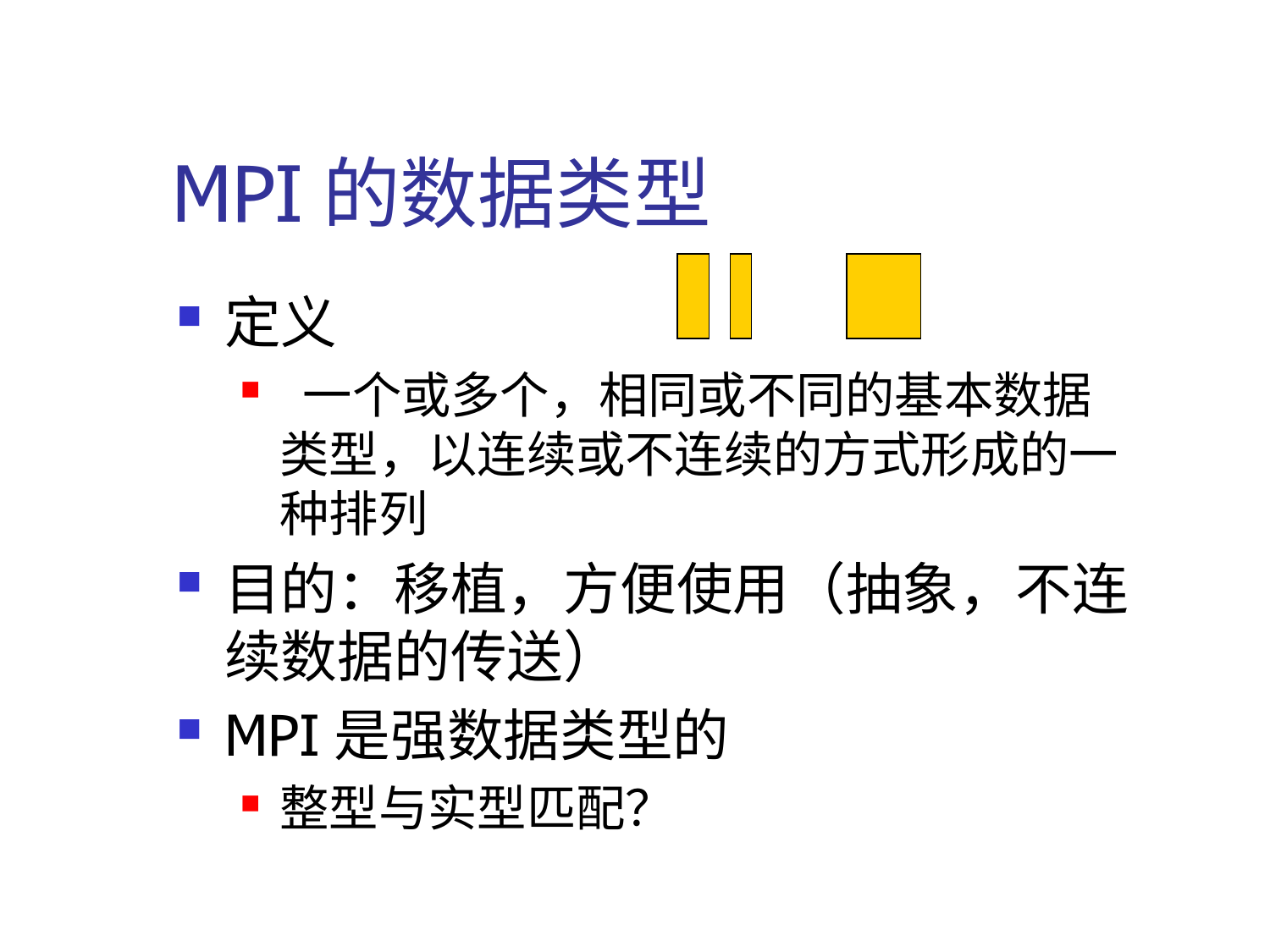

# MPI的数据类型

定义
 一个或多个，相同或不同的基本数据类型，以连续或不连续的方式形成的一种排列
目的：移植，方便使用（抽象，不连续数据的传送）
MPI是强数据类型的
整型与实型匹配？